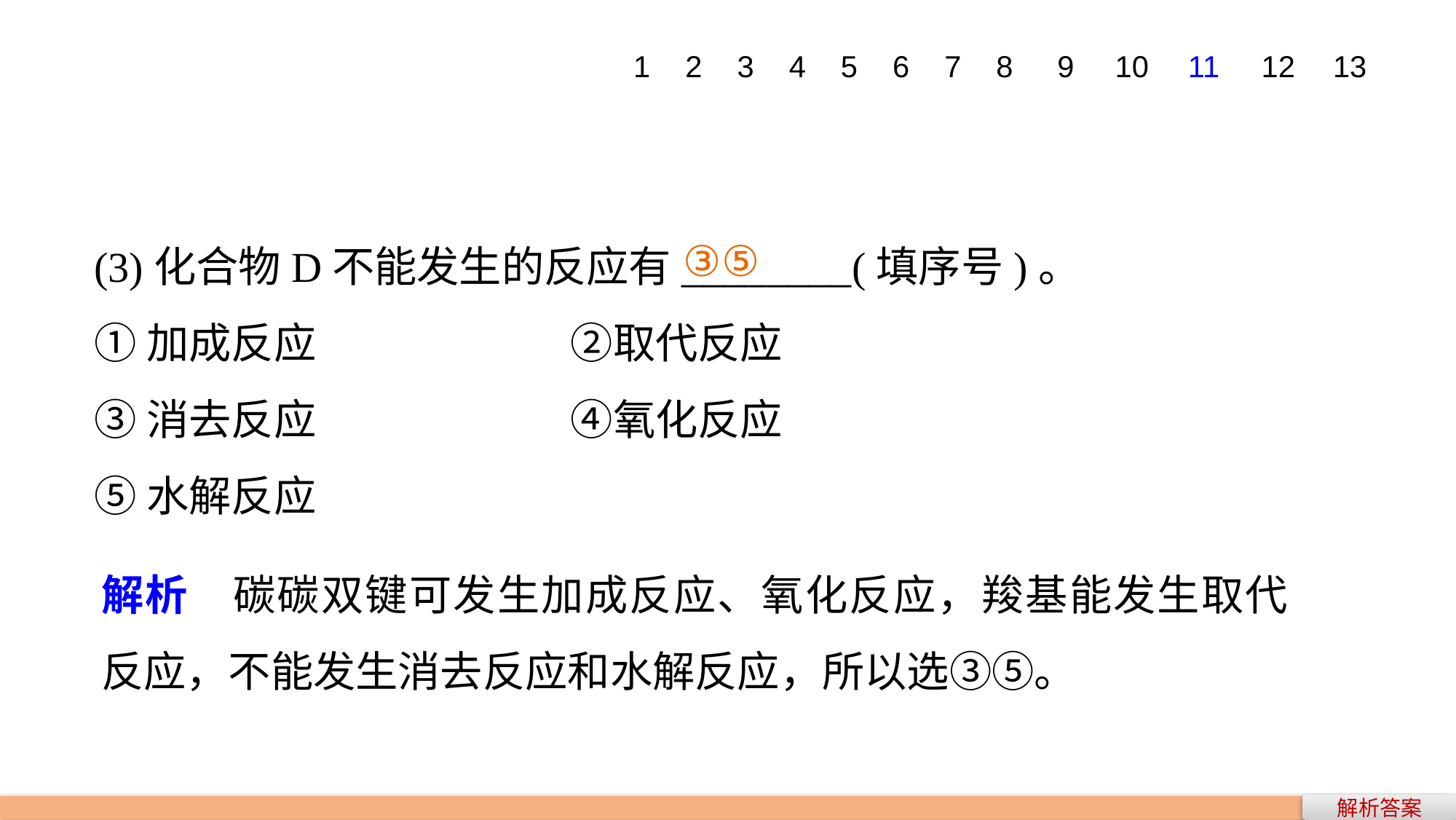

1
2
3
4
5
6
7
8
9
10
11
12
13
③⑤
(3)化合物D不能发生的反应有________(填序号)。
①加成反应　　　　　　②取代反应
③消去反应　　　　　　④氧化反应
⑤水解反应
解析　碳碳双键可发生加成反应、氧化反应，羧基能发生取代反应，不能发生消去反应和水解反应，所以选③⑤。
解析答案